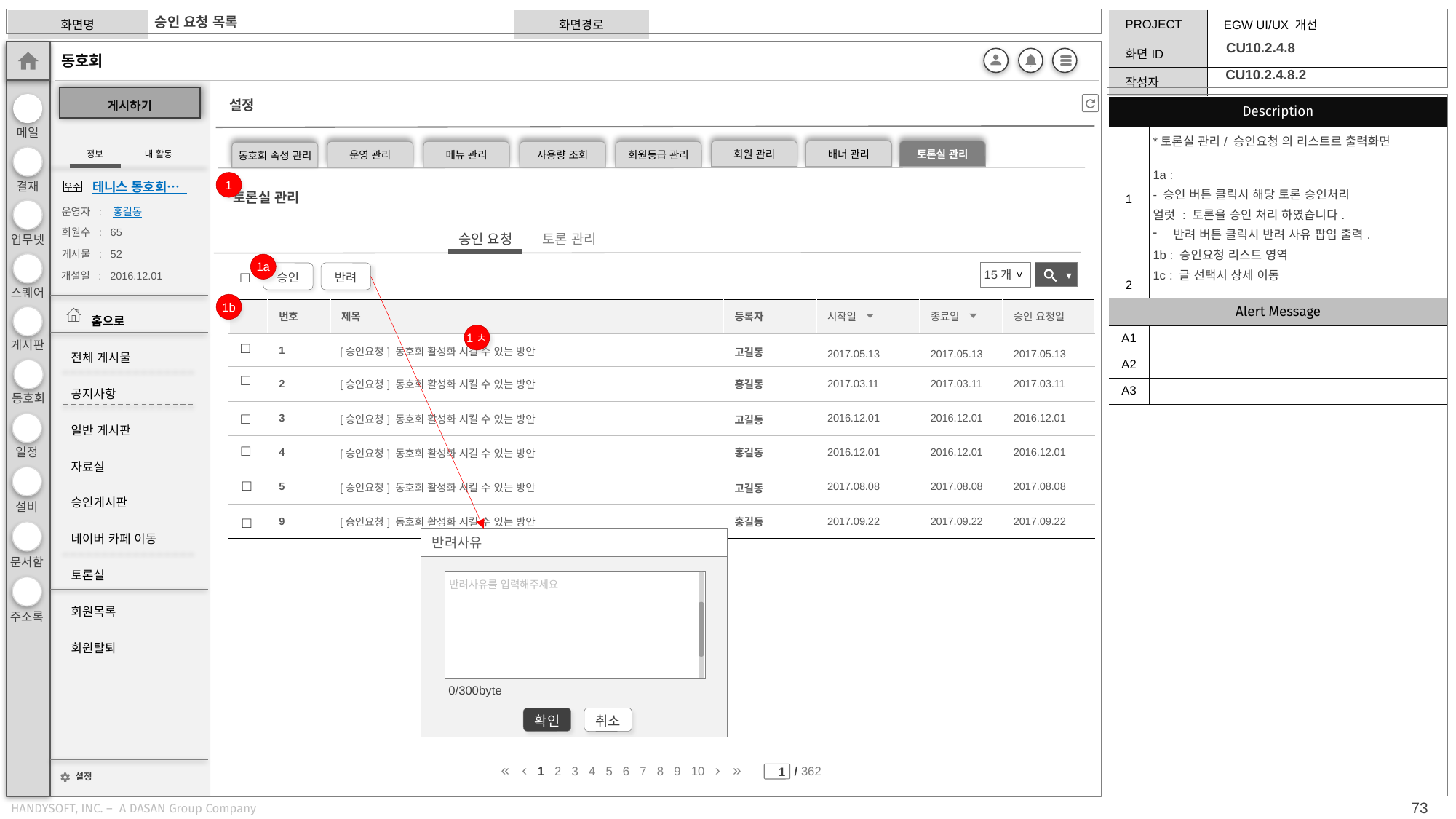

승인 요청 목록
CU10.2.4.8
CU10.2.4.8.2

설정
| Description |  |
| --- | --- |
| 1 | \*토론실 관리/ 승인요청 의 리스트르 출력화면 1a : - 승인 버튼 클릭시 해당 토론 승인처리 얼럿 : 토론을 승인 처리 하였습니다. 반려 버튼 클릭시 반려 사유 팝업 출력. 1b : 승인요청 리스트 영역 1c : 글 선택시 상세 이동 |
| 2 |  |
| Alert Message |  |
| A1 |  |
| A2 |  |
| A3 |  |
회원 관리
배너 관리
토론실 관리
운영 관리
메뉴 관리
사용량 조회
회원등급 관리
동호회 속성 관리
1
토론실 관리
승인 요청
토론 관리
1a
>
15개
▼

□
승인
반려
1b
|  | 번호 | 제목 | 등록자 | 시작일 | 종료일 | 승인 요청일 |
| --- | --- | --- | --- | --- | --- | --- |
|  | 1 | [승인요청] 동호회 활성화 시킬 수 있는 방안 | 고길동 | 2017.05.13 | 2017.05.13 | 2017.05.13 |
|  | 2 | [승인요청] 동호회 활성화 시킬 수 있는 방안 | 홍길동 | 2017.03.11 | 2017.03.11 | 2017.03.11 |
|  | 3 | [승인요청] 동호회 활성화 시킬 수 있는 방안 | 고길동 | 2016.12.01 | 2016.12.01 | 2016.12.01 |
|  | 4 | [승인요청] 동호회 활성화 시킬 수 있는 방안 | 홍길동 | 2016.12.01 | 2016.12.01 | 2016.12.01 |
|  | 5 | [승인요청] 동호회 활성화 시킬 수 있는 방안 | 고길동 | 2017.08.08 | 2017.08.08 | 2017.08.08 |
|  | 9 | [승인요청] 동호회 활성화 시킬 수 있는 방안 | 홍길동 | 2017.09.22 | 2017.09.22 | 2017.09.22 |

1ㅊ
□
□
□
□
□
□
반려사유

반려사유를 입력해주세요
0/300byte
확인
취소
«   ‹   1   2   3   4   5   6   7   8   9   10   ›   »
/ 362
1